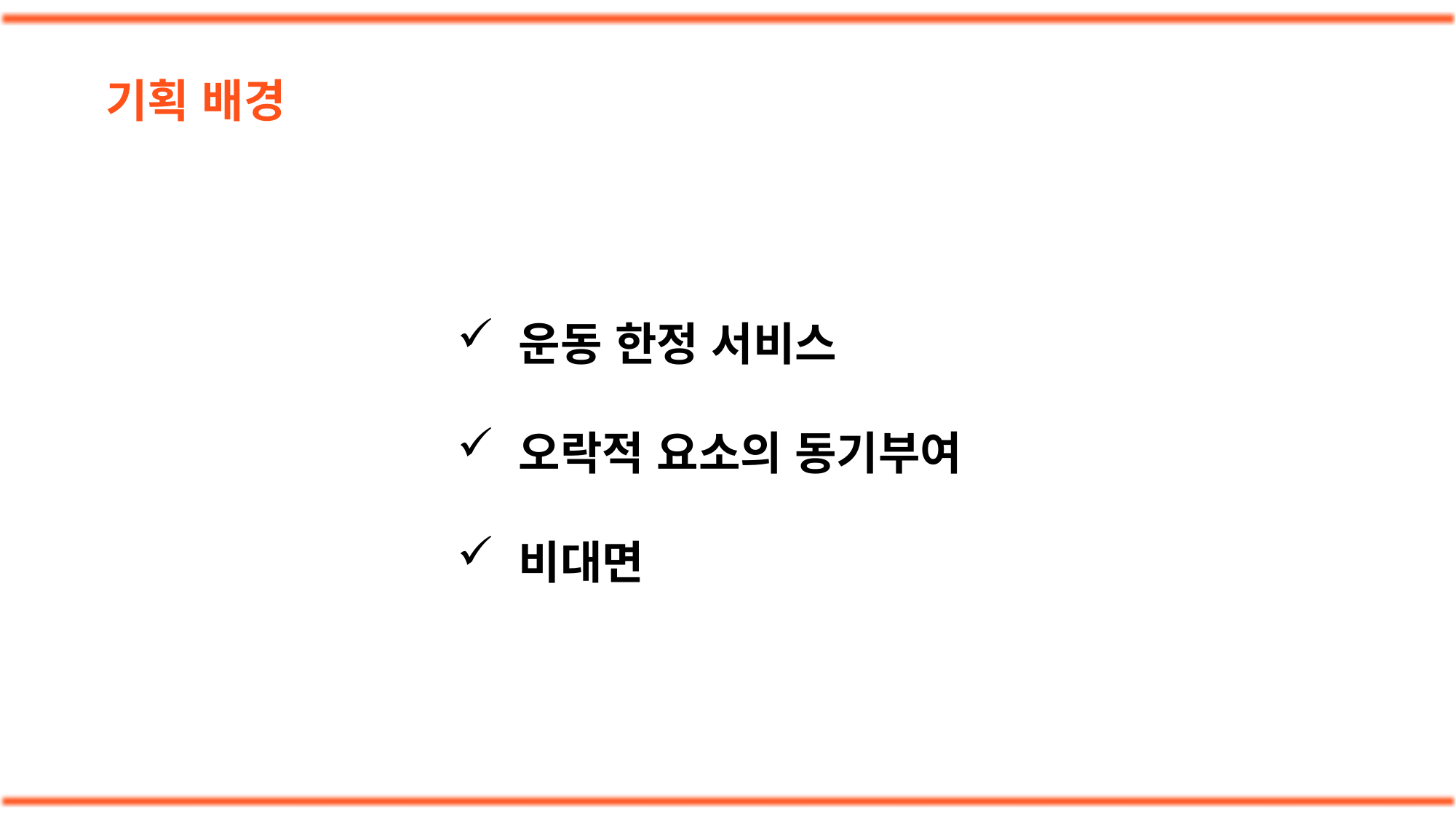

기획 배경
 운동 한정 서비스
 오락적 요소의 동기부여
 비대면